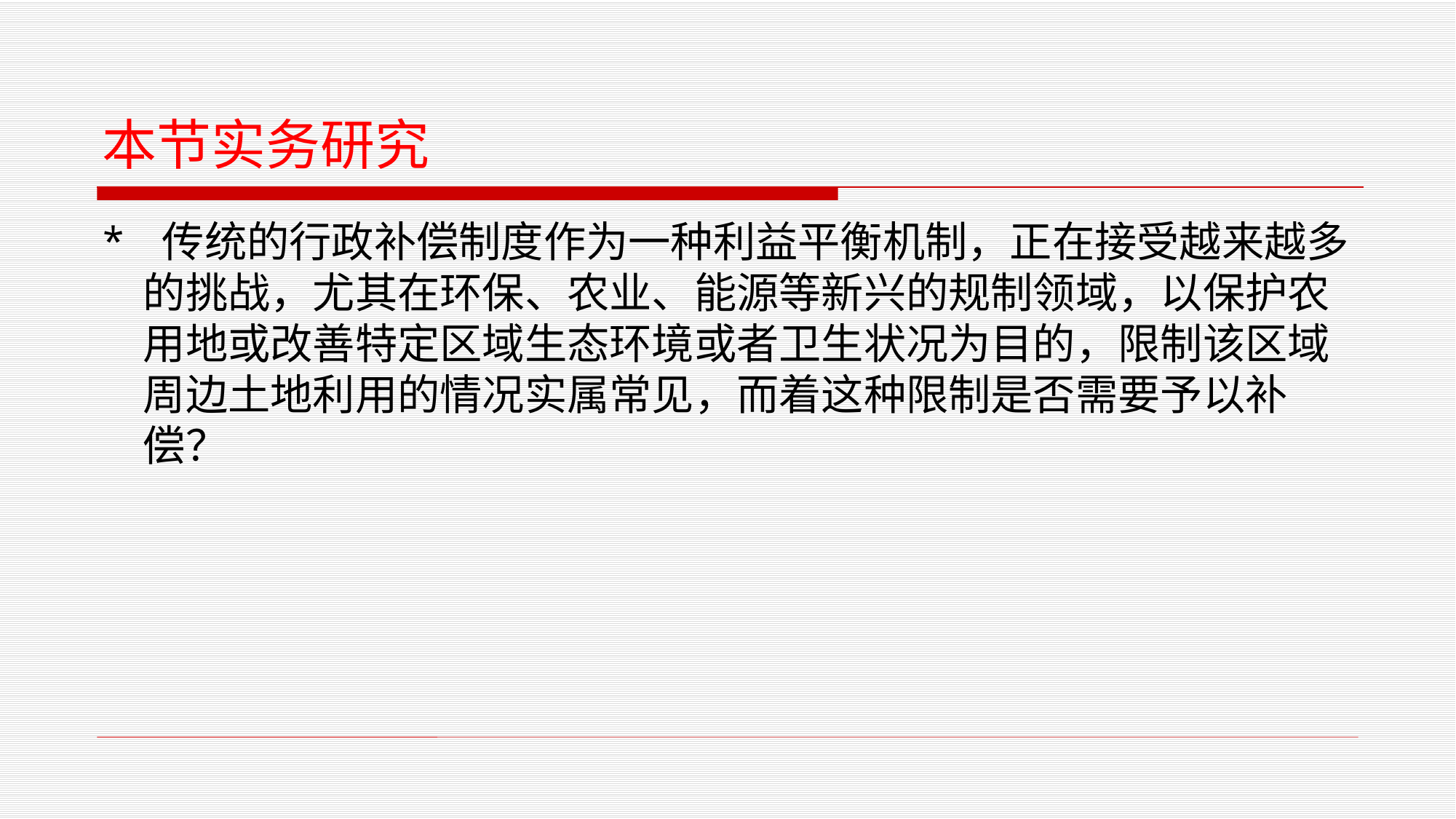

# 本节实务研究
* 传统的行政补偿制度作为一种利益平衡机制，正在接受越来越多的挑战，尤其在环保、农业、能源等新兴的规制领域，以保护农用地或改善特定区域生态环境或者卫生状况为目的，限制该区域周边土地利用的情况实属常见，而着这种限制是否需要予以补偿？